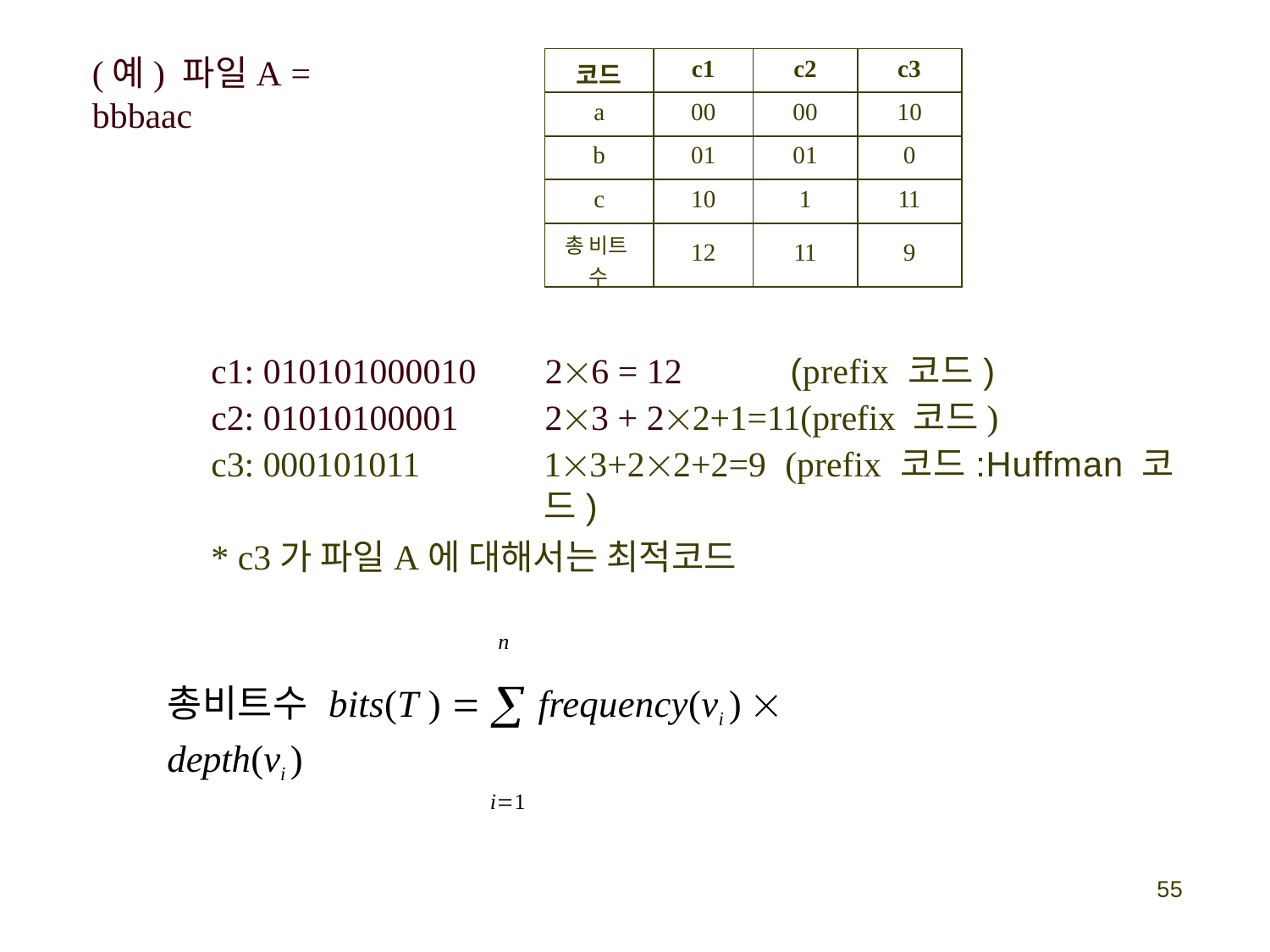

| 코드 | c1 | c2 | c3 |
| --- | --- | --- | --- |
| a | 00 | 00 | 10 |
| b | 01 | 01 | 0 |
| c | 10 | 1 | 11 |
| 총 비트 수 | 12 | 11 | 9 |
# (예) 파일A = bbbaac
c1: 010101000010
c2: 01010100001
c3: 000101011
2×6 = 12	(prefix 코드)
2×3 + 2×2+1=11(prefix 코드)
1×3+2×2+2=9	(prefix 코드:Huffman 코드)
* c3가 파일A에 대해서는 최적코드
총비트수 bits(T ) = ∑ frequency(vi ) × depth(vi )
i=1
n
55